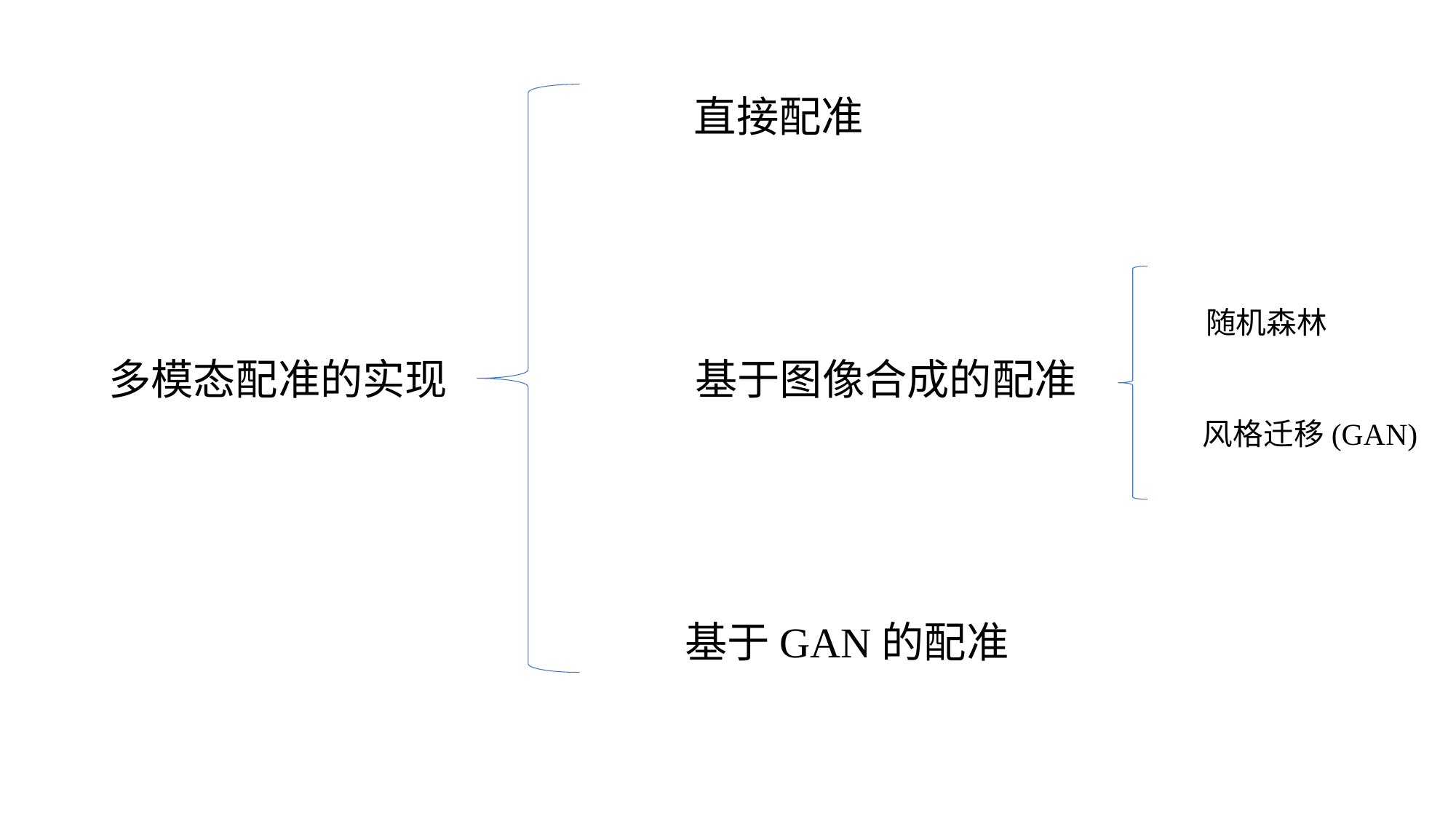

直接配准

随机森林
基于图像合成的配准
多模态配准的实现
风格迁移(GAN)
基于GAN的配准